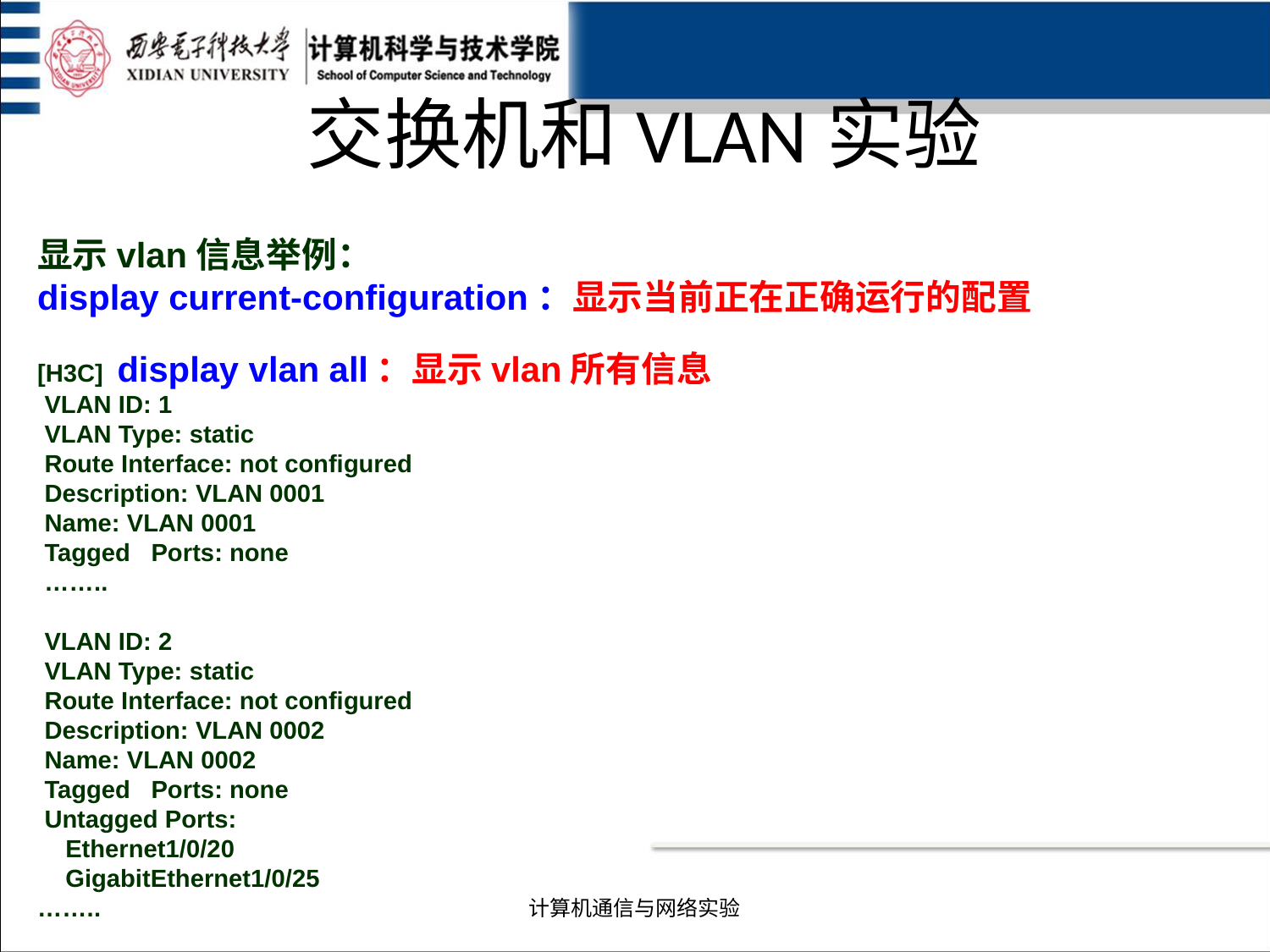

# 交换机和VLAN实验
显示vlan信息举例：
display current-configuration：显示当前正在正确运行的配置

[H3C]  display vlan all：显示vlan所有信息
 VLAN ID: 1
 VLAN Type: static
 Route Interface: not configured
 Description: VLAN 0001
 Name: VLAN 0001
 Tagged   Ports: none
 ……..

 VLAN ID: 2
 VLAN Type: static
 Route Interface: not configured
 Description: VLAN 0002
 Name: VLAN 0002
 Tagged   Ports: none
 Untagged Ports:
    Ethernet1/0/20
    GigabitEthernet1/0/25
……..
计算机通信与网络实验